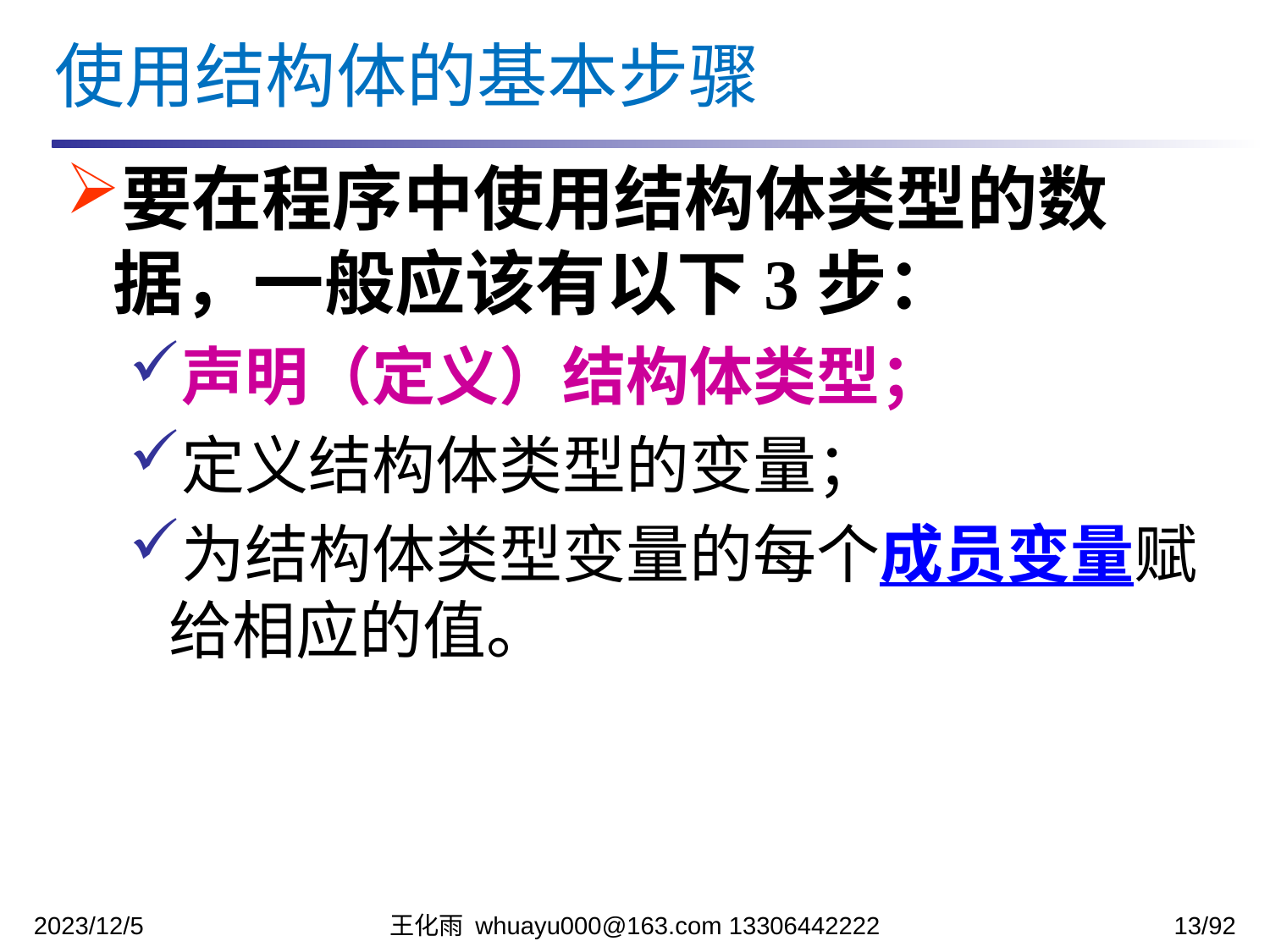

使用结构体的基本步骤
要在程序中使用结构体类型的数据，一般应该有以下3步：
声明（定义）结构体类型；
定义结构体类型的变量；
为结构体类型变量的每个成员变量赋给相应的值。
2023/12/5
王化雨 whuayu000@163.com 13306442222
13/92